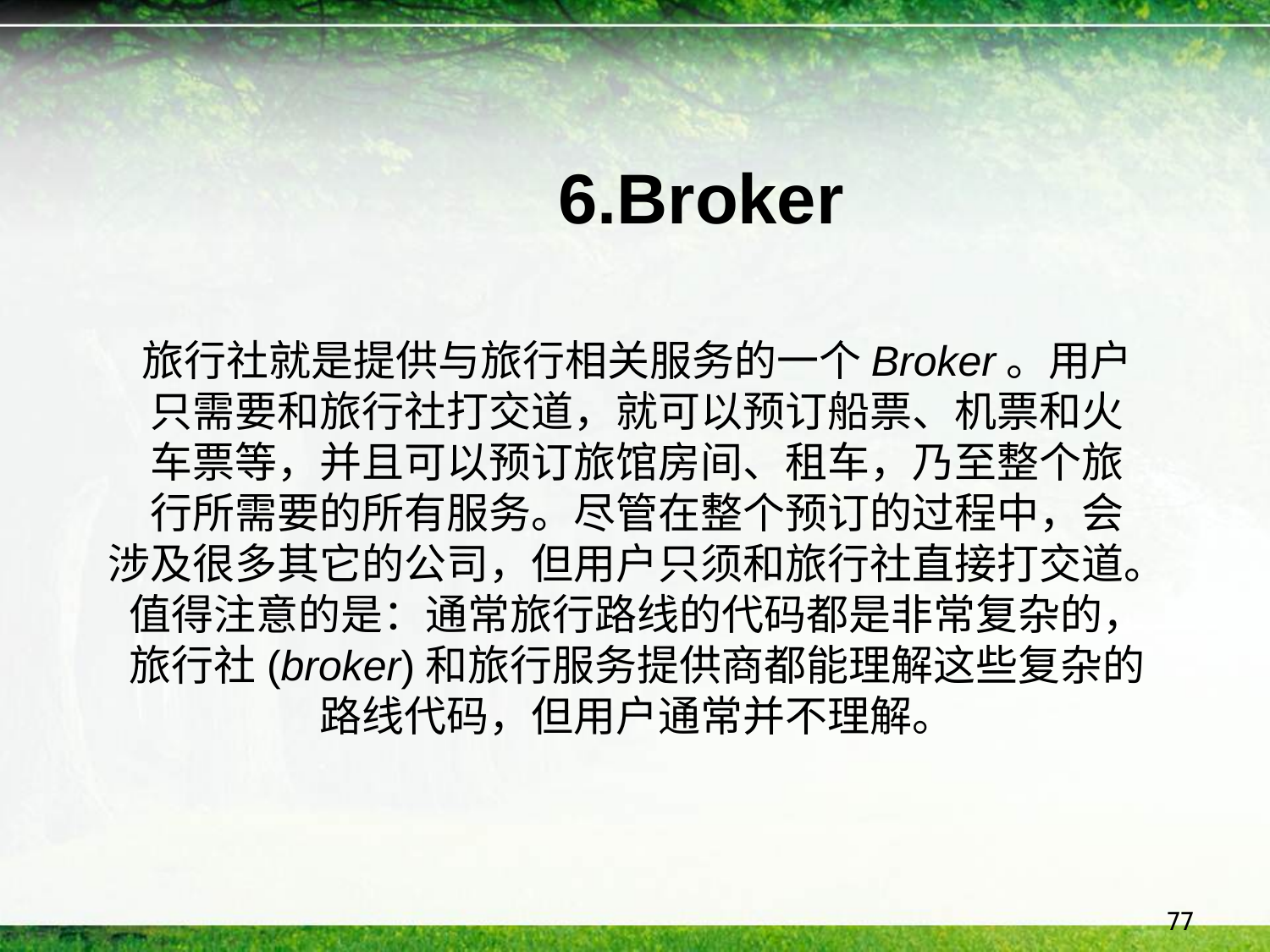

# 6.Broker
旅行社就是提供与旅行相关服务的一个Broker。用户
只需要和旅行社打交道，就可以预订船票、机票和火
车票等，并且可以预订旅馆房间、租车，乃至整个旅
行所需要的所有服务。尽管在整个预订的过程中，会
涉及很多其它的公司，但用户只须和旅行社直接打交道。
值得注意的是：通常旅行路线的代码都是非常复杂的，
旅行社(broker)和旅行服务提供商都能理解这些复杂的
路线代码，但用户通常并不理解。

77